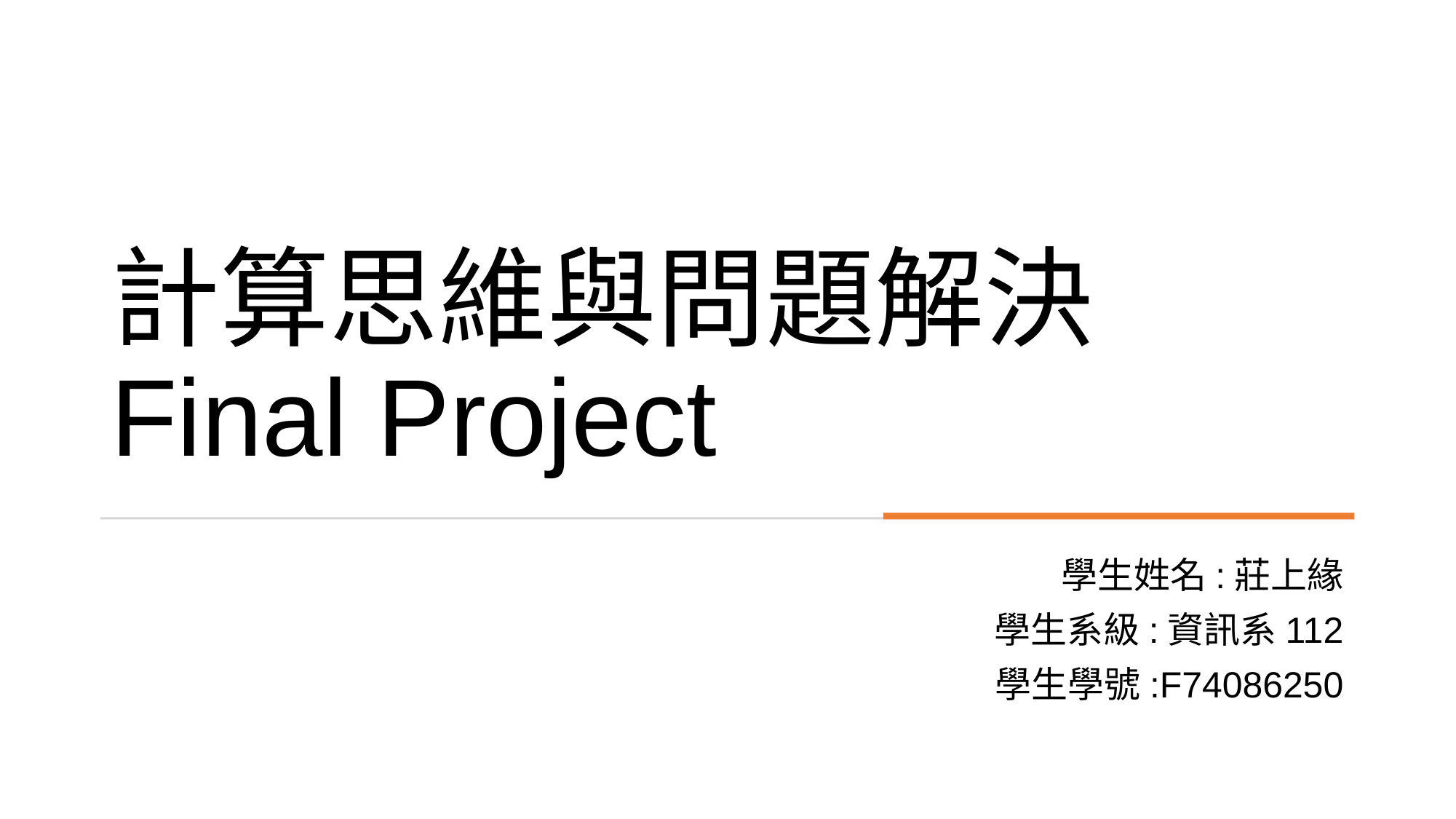

# 計算思維與問題解決 Final Project

學生姓名:莊上緣
學生系級:資訊系112
學生學號:F74086250